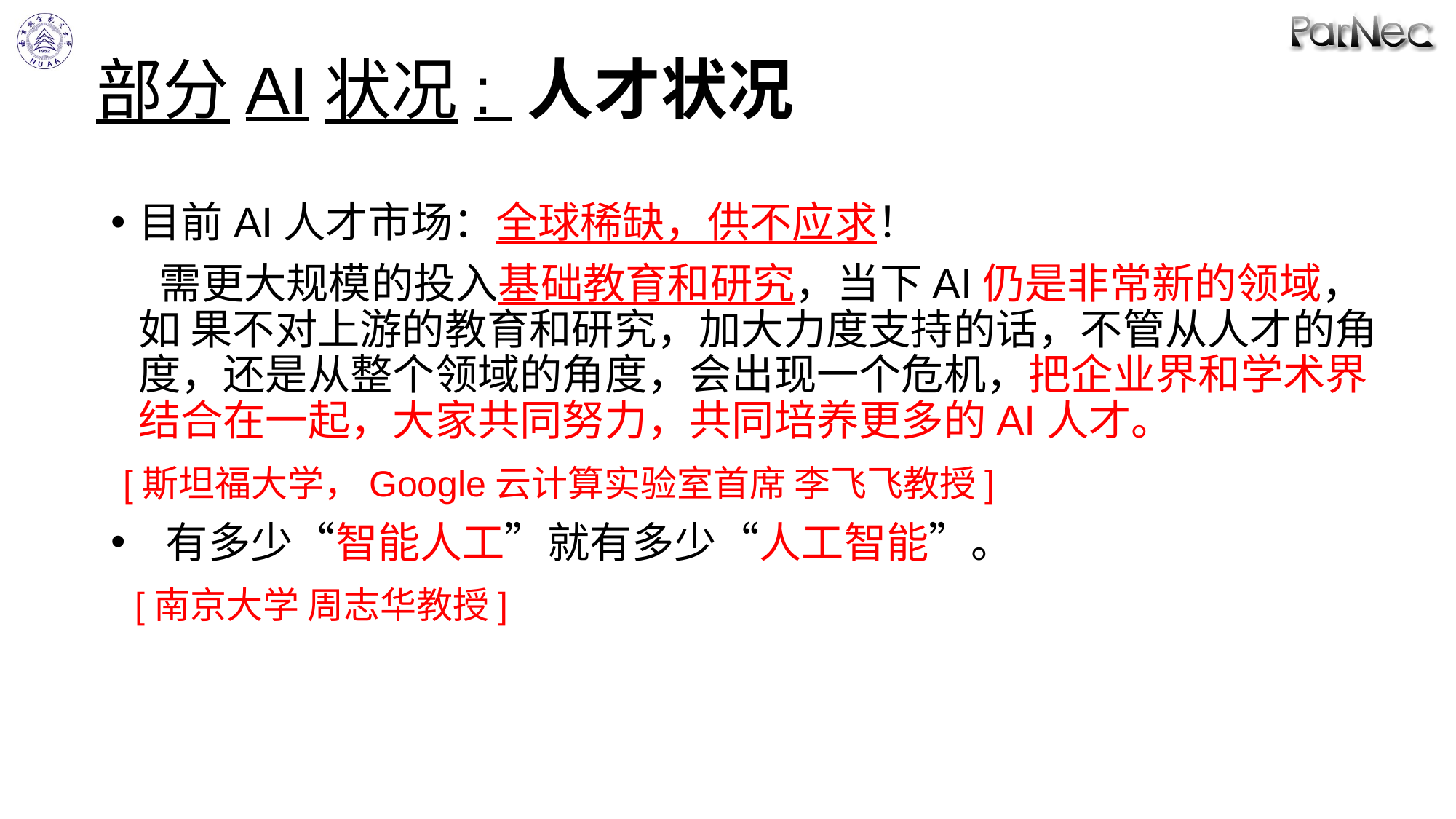

# 部分AI状况: 人才状况
目前AI人才市场：全球稀缺，供不应求！
    需更大规模的投入基础教育和研究，当下AI仍是非常新的领域，如 果不对上游的教育和研究，加大力度支持的话，不管从人才的角度，还是从整个领域的角度，会出现一个危机，把企业界和学术界结合在一起，大家共同努力，共同培养更多的AI人才。
 [斯坦福大学，Google云计算实验室首席 李飞飞教授]
有多少“智能人工”就有多少“人工智能”。
  [南京大学 周志华教授]